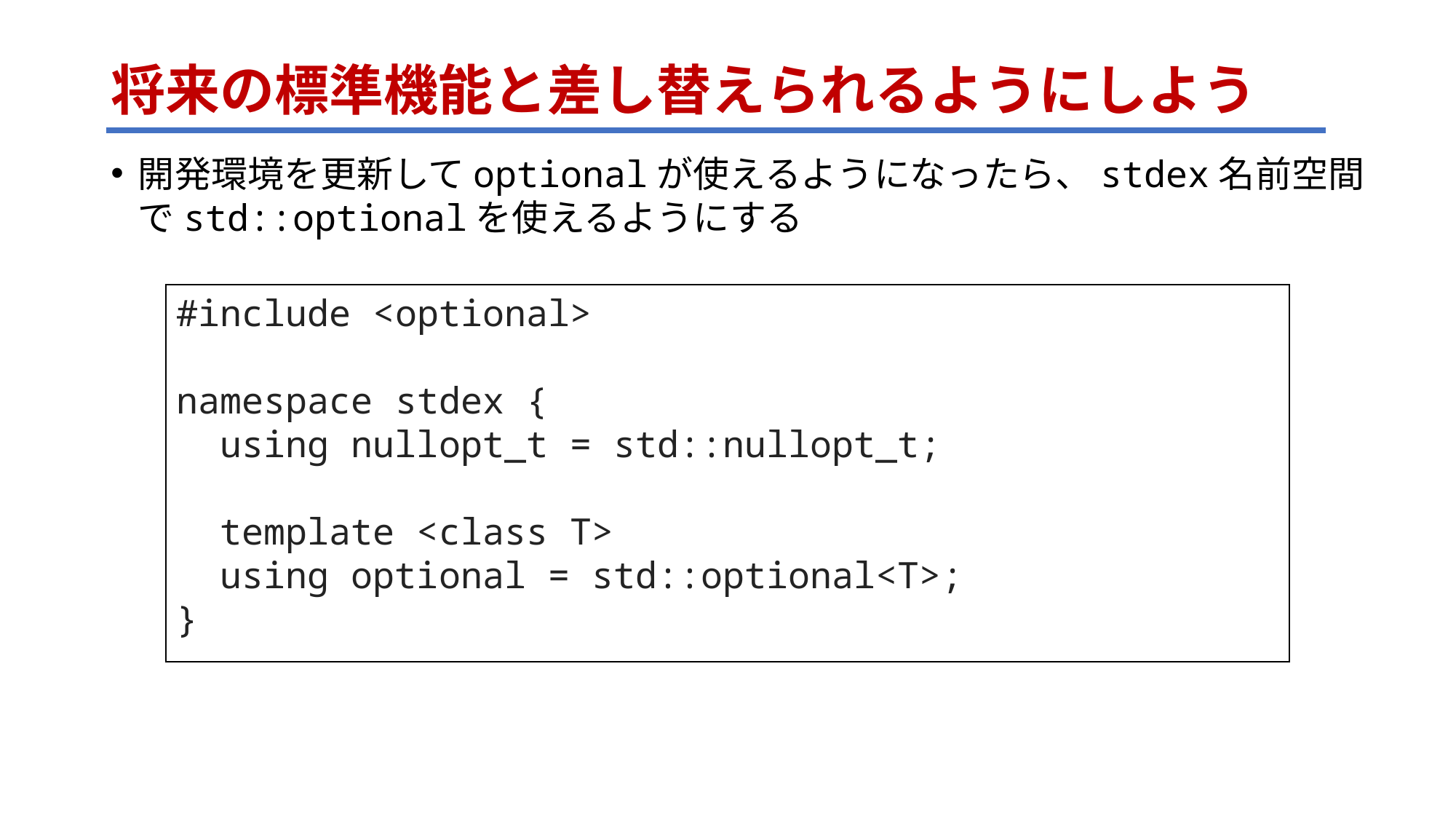

# 将来の標準機能と差し替えられるようにしよう
開発環境を更新してoptionalが使えるようになったら、stdex名前空間でstd::optionalを使えるようにする
#include <optional>

namespace stdex {
  using nullopt_t = std::nullopt_t;

  template <class T>
  using optional = std::optional<T>;
}